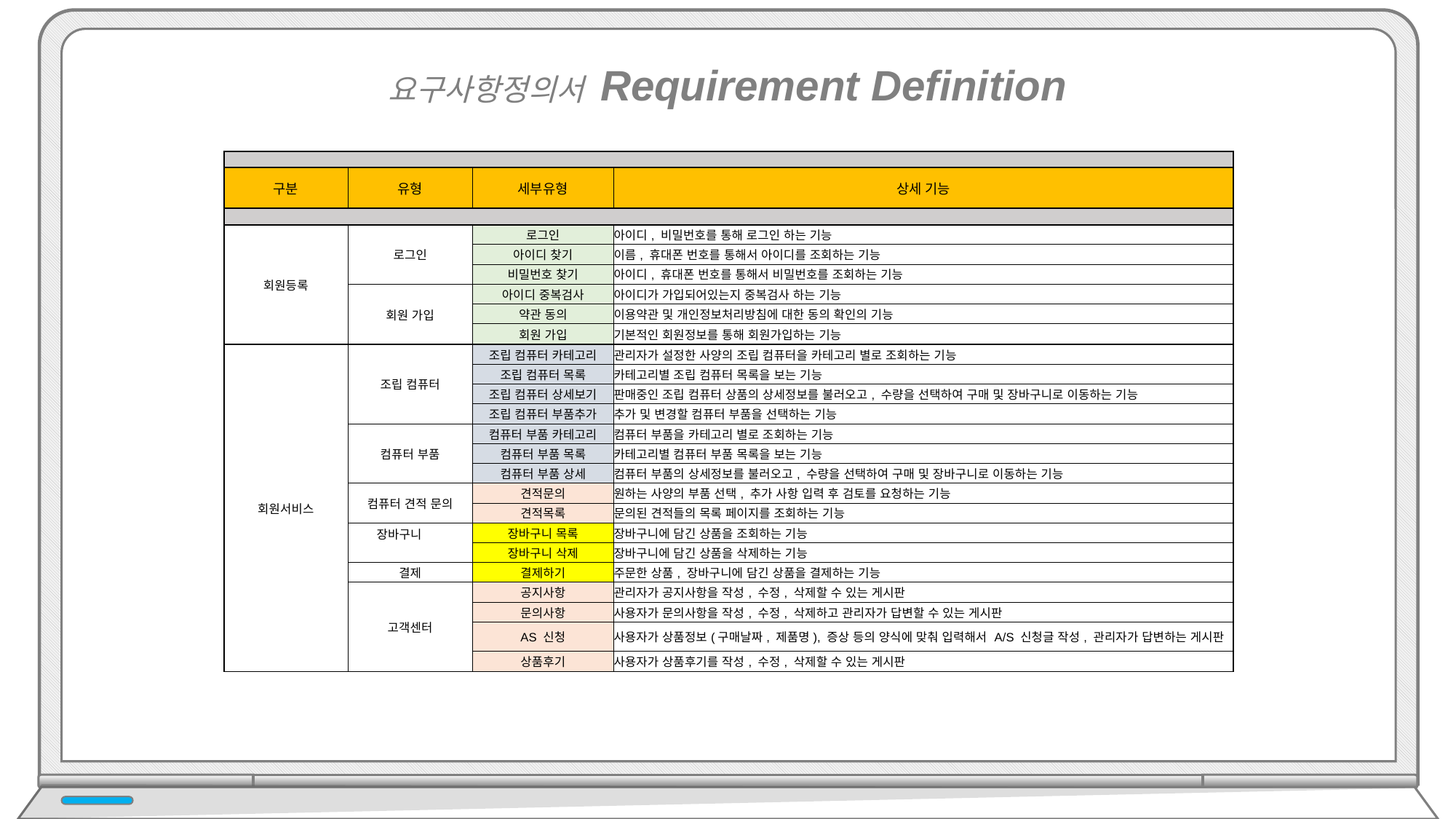

요구사항정의서 Requirement Definition
|  |  |  |  |
| --- | --- | --- | --- |
| 구분 | 유형 | 세부유형 | 상세 기능 |
|  |  |  |  |
| 회원등록 | 로그인 | 로그인 | 아이디, 비밀번호를 통해 로그인 하는 기능 |
|  |  | 아이디 찾기 | 이름, 휴대폰 번호를 통해서 아이디를 조회하는 기능 |
|  |  | 비밀번호 찾기 | 아이디, 휴대폰 번호를 통해서 비밀번호를 조회하는 기능 |
|  | 회원 가입 | 아이디 중복검사 | 아이디가 가입되어있는지 중복검사 하는 기능 |
|  |  | 약관 동의 | 이용약관 및 개인정보처리방침에 대한 동의 확인의 기능 |
|  |  | 회원 가입 | 기본적인 회원정보를 통해 회원가입하는 기능 |
| 회원서비스 | 조립 컴퓨터 | 조립 컴퓨터 카테고리 | 관리자가 설정한 사양의 조립 컴퓨터을 카테고리 별로 조회하는 기능 |
|  |  | 조립 컴퓨터 목록 | 카테고리별 조립 컴퓨터 목록을 보는 기능 |
|  |  | 조립 컴퓨터 상세보기 | 판매중인 조립 컴퓨터 상품의 상세정보를 불러오고, 수량을 선택하여 구매 및 장바구니로 이동하는 기능 |
|  |  | 조립 컴퓨터 부품추가 | 추가 및 변경할 컴퓨터 부품을 선택하는 기능 |
|  | 컴퓨터 부품 | 컴퓨터 부품 카테고리 | 컴퓨터 부품을 카테고리 별로 조회하는 기능 |
|  |  | 컴퓨터 부품 목록 | 카테고리별 컴퓨터 부품 목록을 보는 기능 |
|  |  | 컴퓨터 부품 상세 | 컴퓨터 부품의 상세정보를 불러오고, 수량을 선택하여 구매 및 장바구니로 이동하는 기능 |
|  | 컴퓨터 견적 문의 | 견적문의 | 원하는 사양의 부품 선택, 추가 사항 입력 후 검토를 요청하는 기능 |
|  |  | 견적목록 | 문의된 견적들의 목록 페이지를 조회하는 기능 |
|  | 장바구니 | 장바구니 목록 | 장바구니에 담긴 상품을 조회하는 기능 |
|  |  | 장바구니 삭제 | 장바구니에 담긴 상품을 삭제하는 기능 |
|  | 결제 | 결제하기 | 주문한 상품, 장바구니에 담긴 상품을 결제하는 기능 |
|  | 고객센터 | 공지사항 | 관리자가 공지사항을 작성, 수정, 삭제할 수 있는 게시판 |
|  |  | 문의사항 | 사용자가 문의사항을 작성, 수정, 삭제하고 관리자가 답변할 수 있는 게시판 |
|  |  | AS 신청 | 사용자가 상품정보(구매날짜, 제품명), 증상 등의 양식에 맞춰 입력해서 A/S 신청글 작성, 관리자가 답변하는 게시판 |
|  |  | 상품후기 | 사용자가 상품후기를 작성, 수정, 삭제할 수 있는 게시판 |